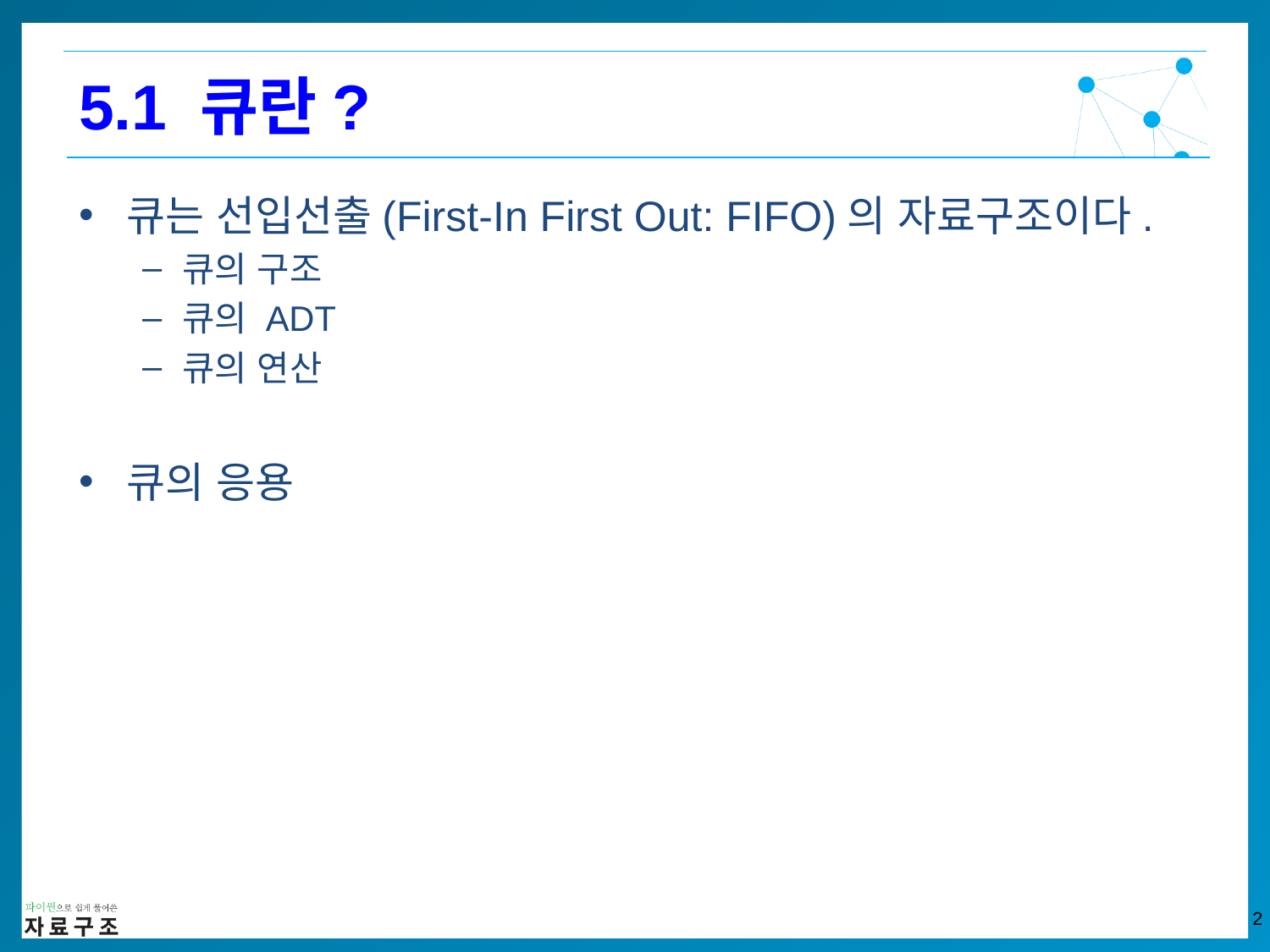

5.1 큐란?
큐는 선입선출(First-In First Out: FIFO)의 자료구조이다.
큐의 구조
큐의 ADT
큐의 연산

큐의 응용